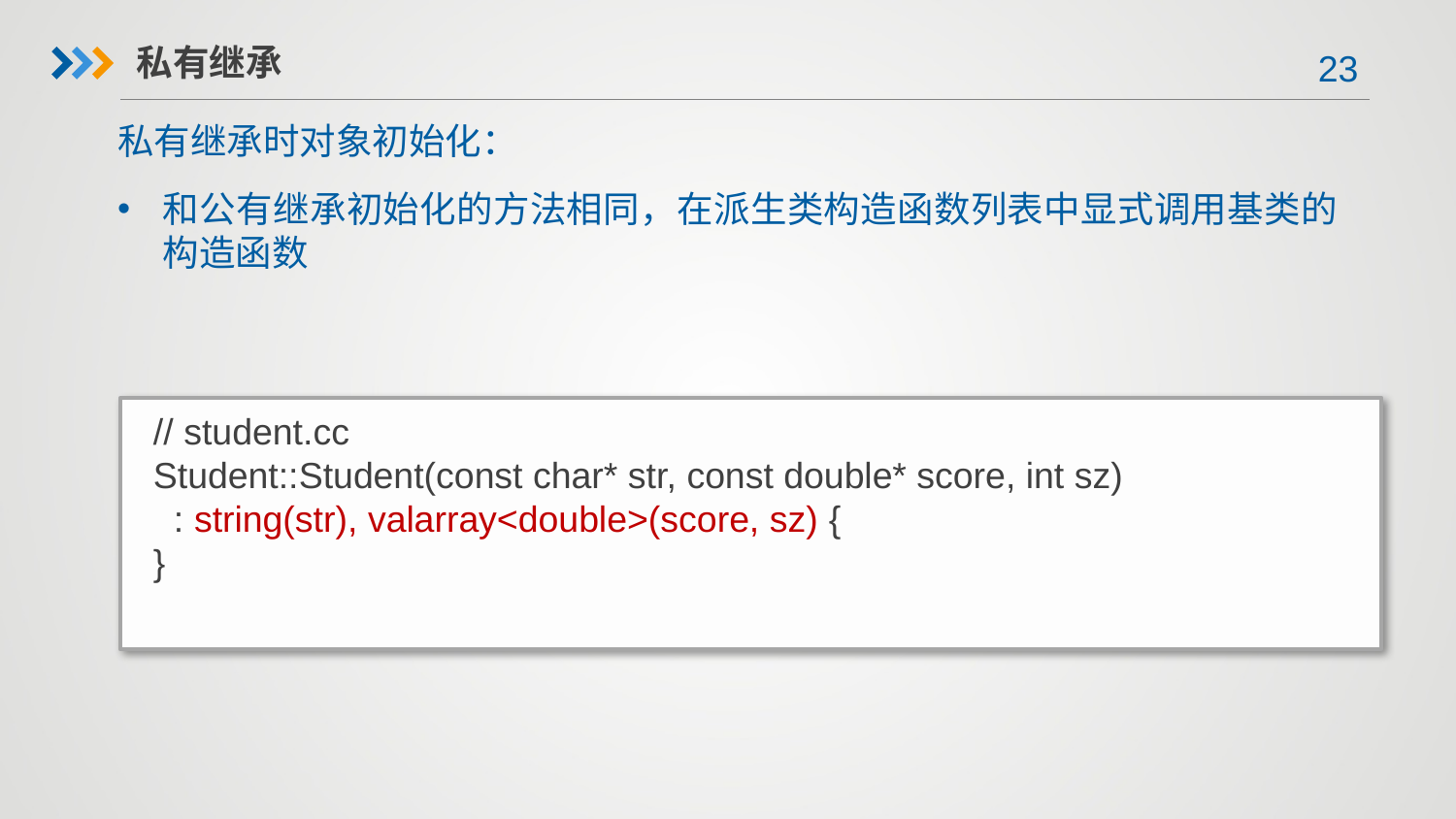

私有继承
私有继承时对象初始化：
和公有继承初始化的方法相同，在派生类构造函数列表中显式调用基类的构造函数

// student.cc
Student::Student(const char* str, const double* score, int sz)
  : string(str), valarray<double>(score, sz) {
}